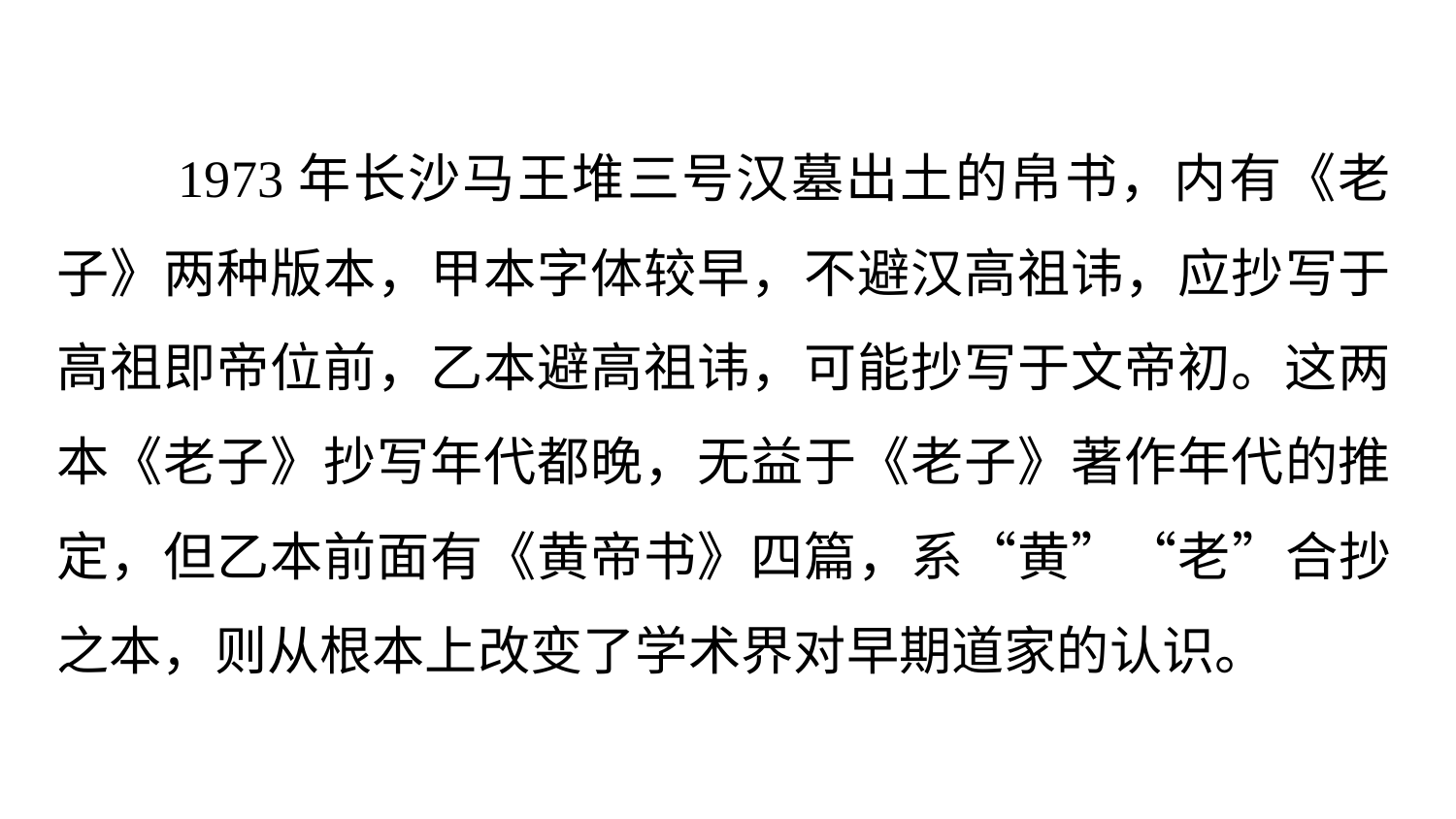

1973年长沙马王堆三号汉墓出土的帛书，内有《老子》两种版本，甲本字体较早，不避汉高祖讳，应抄写于高祖即帝位前，乙本避高祖讳，可能抄写于文帝初。这两本《老子》抄写年代都晚，无益于《老子》著作年代的推定，但乙本前面有《黄帝书》四篇，系“黄”“老”合抄之本，则从根本上改变了学术界对早期道家的认识。